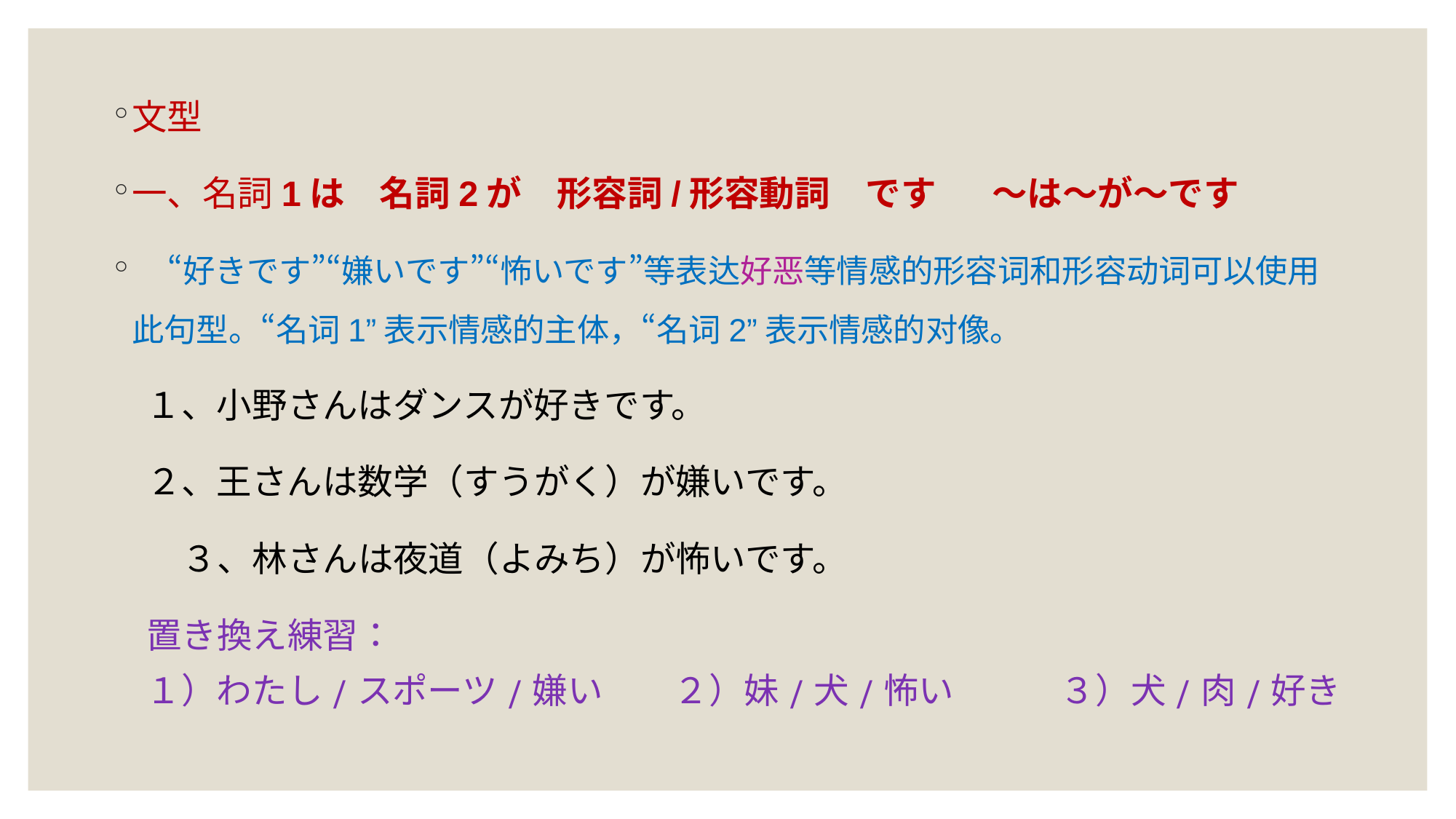

文型
一、名詞1は　名詞2が　形容詞/形容動詞　です       ～は～が～です
　“好きです”“嫌いです”“怖いです”等表达好恶等情感的形容词和形容动词可以使用此句型。“名词1”表示情感的主体，“名词2”表示情感的对像。
　１、小野さんはダンスが好きです。
　２、王さんは数学（すうがく）が嫌いです。
　　３、林さんは夜道（よみち）が怖いです。
　置き換え練習：
　１）わたし/スポーツ/嫌い　　２）妹/犬/怖い　　　３）犬/肉/好き